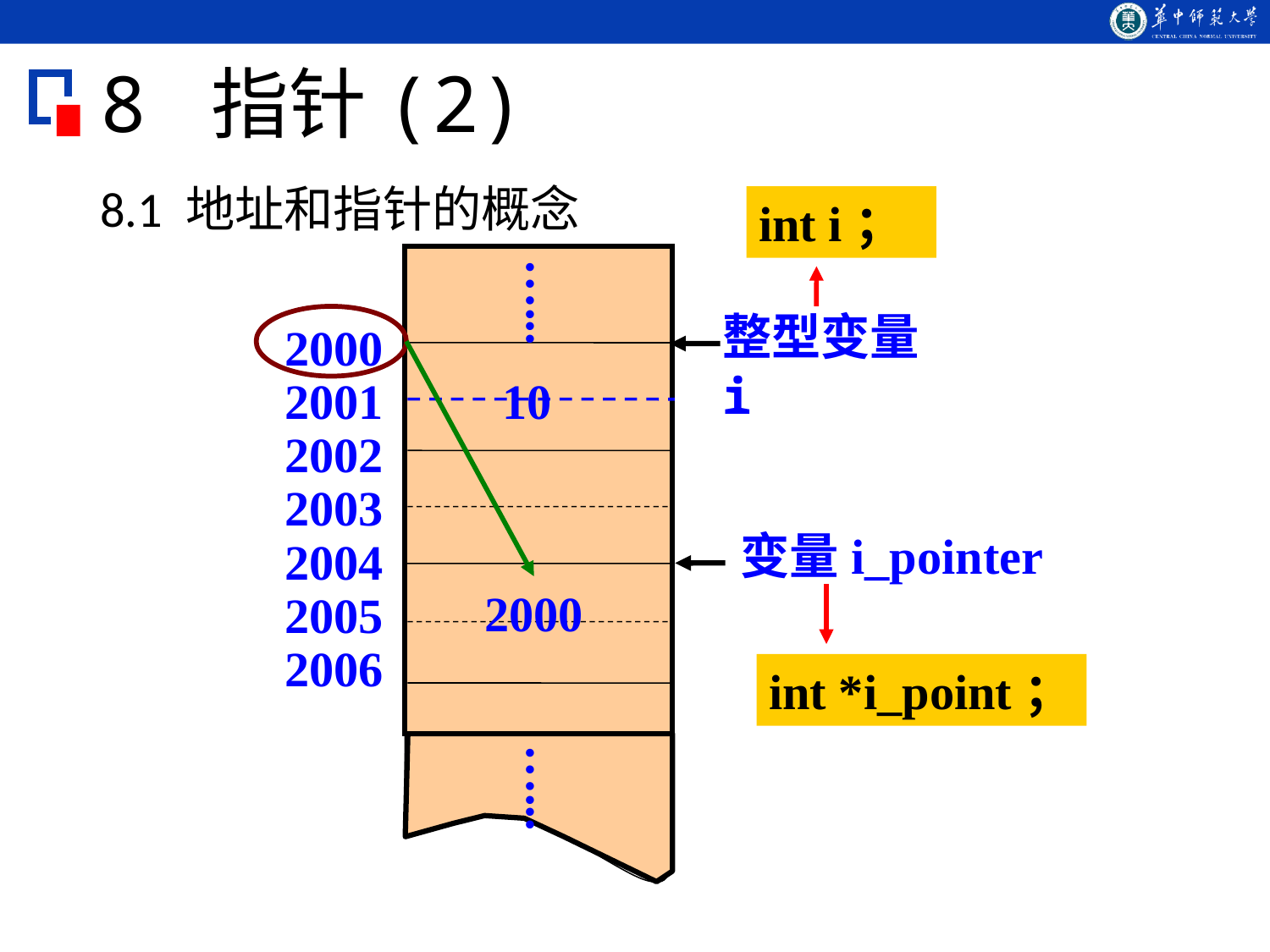

# 8 指针(2)
8.1 地址和指针的概念
int i；

…...
整型变量i

2000

2001
10

2002

2003

变量i_pointer
2004

2000
2005

int *i_point；

2006

…...